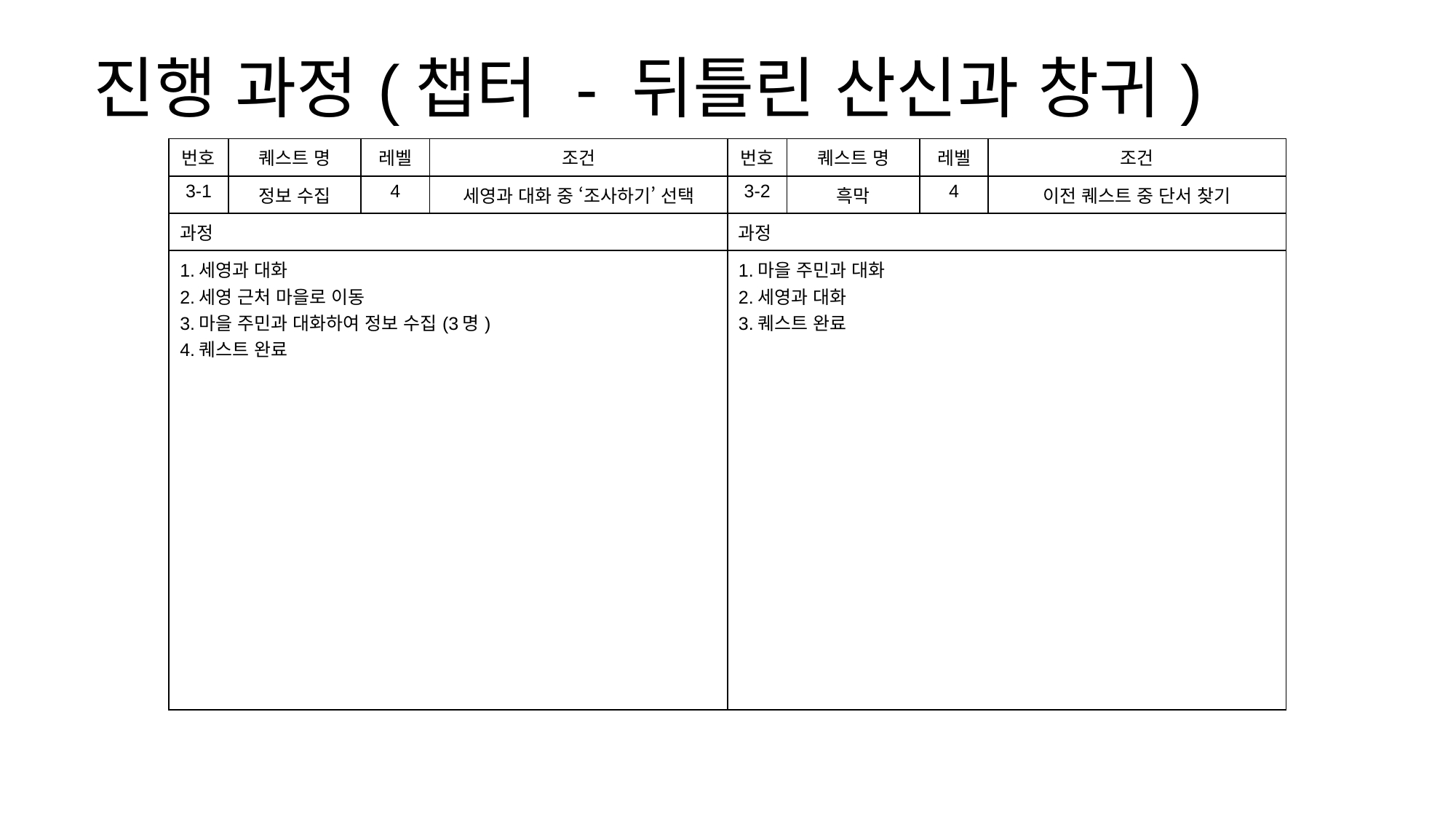

진행 과정(챕터 - 뒤틀린 산신과 창귀)
| 번호 | 퀘스트 명 | 레벨 | 조건 |
| --- | --- | --- | --- |
| 3-1 | 정보 수집 | 4 | 세영과 대화 중 ‘조사하기’ 선택 |
| 과정 |  |  |  |
| 1.세영과 대화 2.세영 근처 마을로 이동 3.마을 주민과 대화하여 정보 수집(3명) 4.퀘스트 완료 |  |  |  |
| 번호 | 퀘스트 명 | 레벨 | 조건 |
| --- | --- | --- | --- |
| 3-2 | 흑막 | 4 | 이전 퀘스트 중 단서 찾기 |
| 과정 |  |  |  |
| 1.마을 주민과 대화 2.세영과 대화 3.퀘스트 완료 |  |  |  |